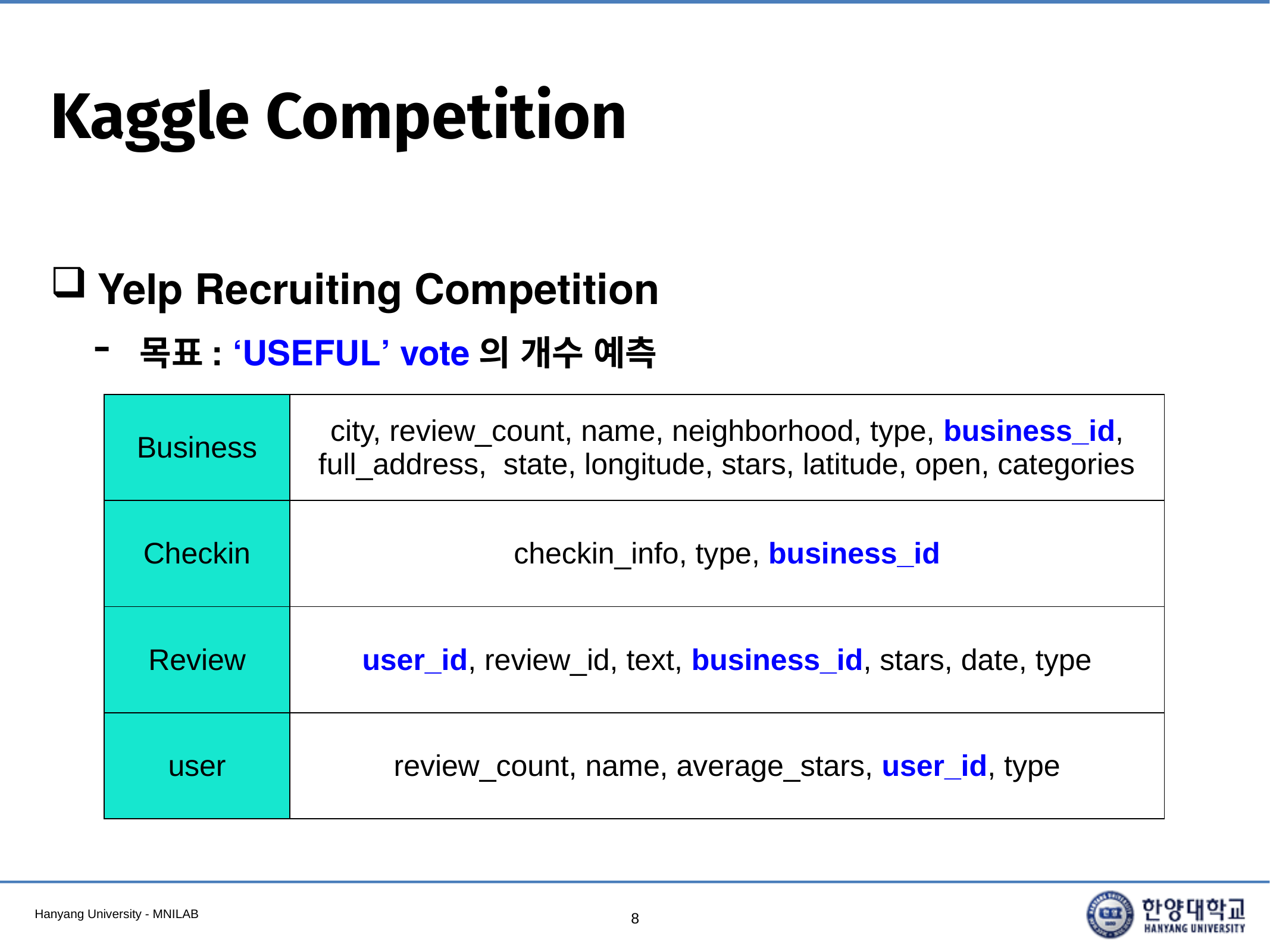

# Kaggle Competition
Yelp Recruiting Competition
목표: ‘USEFUL’ vote의 개수 예측
| Business | city, review\_count, name, neighborhood, type, business\_id, full\_address, state, longitude, stars, latitude, open, categories |
| --- | --- |
| Checkin | checkin\_info, type, business\_id |
| Review | user\_id, review\_id, text, business\_id, stars, date, type |
| user | review\_count, name, average\_stars, user\_id, type |
8